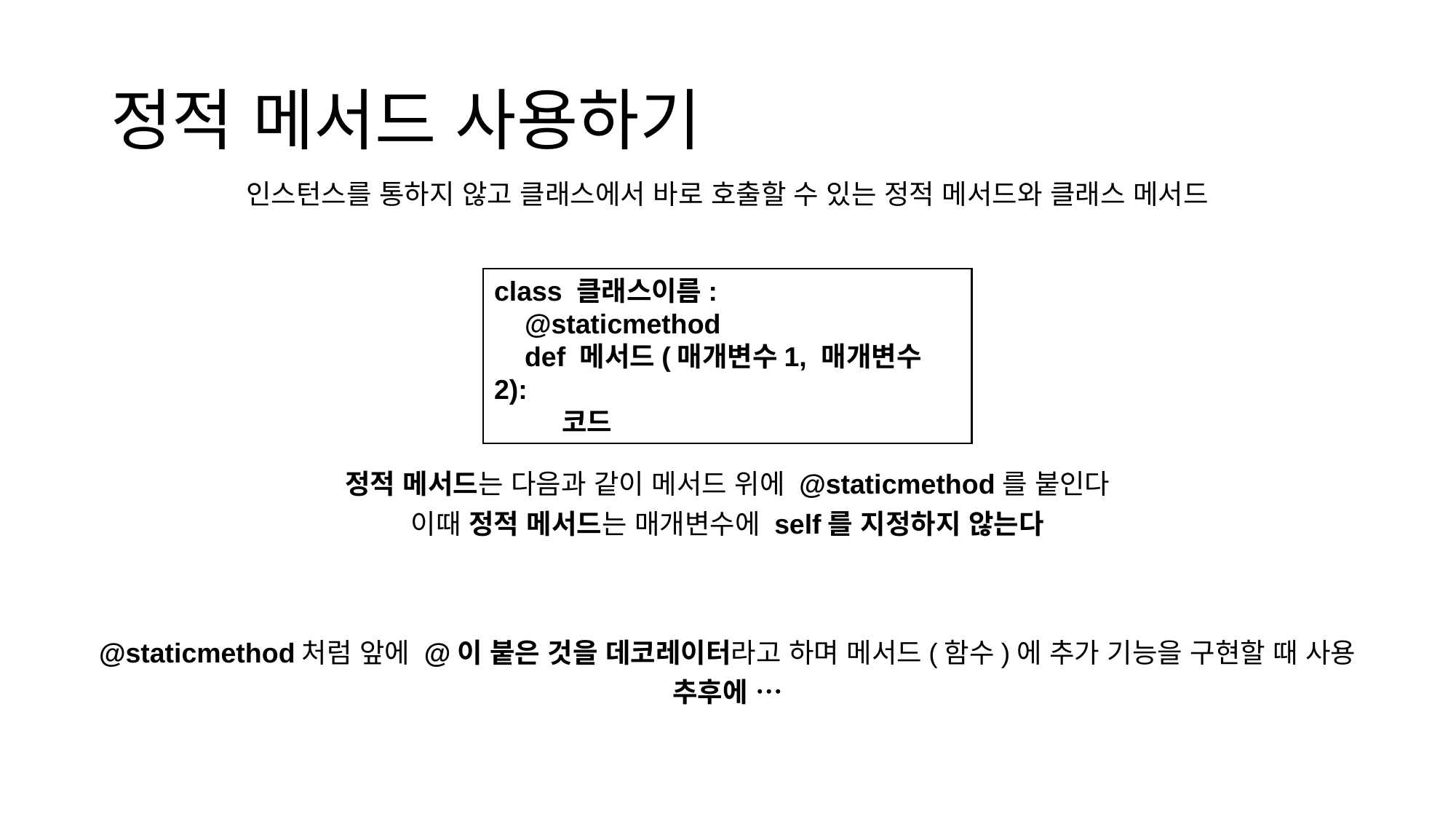

# 정적 메서드 사용하기
인스턴스를 통하지 않고 클래스에서 바로 호출할 수 있는 정적 메서드와 클래스 메서드
class 클래스이름:
    @staticmethod
    def 메서드(매개변수1, 매개변수2):
        코드
정적 메서드는 다음과 같이 메서드 위에 @staticmethod를 붙인다
이때 정적 메서드는 매개변수에 self를 지정하지 않는다
@staticmethod처럼 앞에 @이 붙은 것을 데코레이터라고 하며 메서드(함수)에 추가 기능을 구현할 때 사용
추후에 …